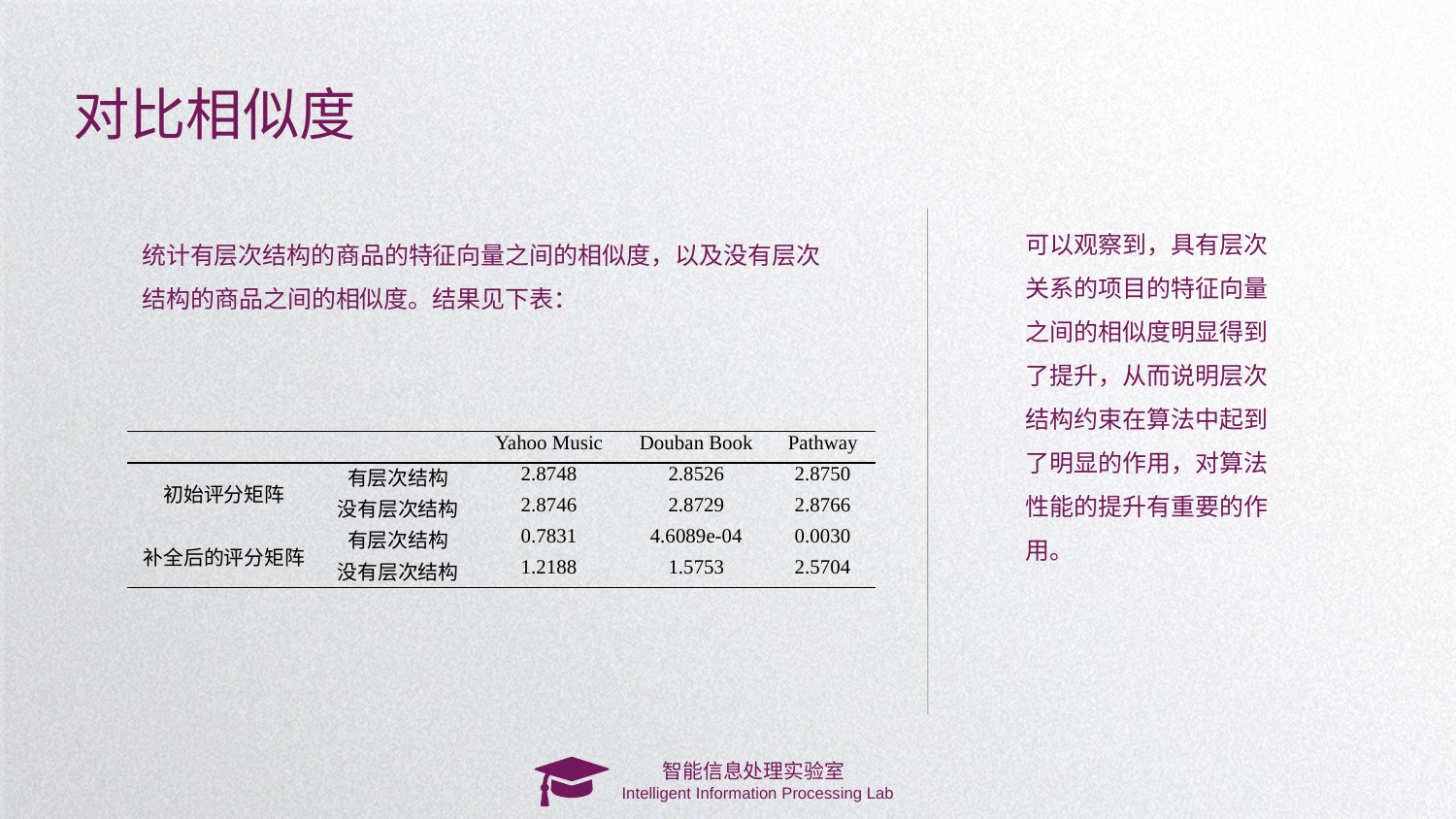

15
对比相似度

可以观察到，具有层次关系的项目的特征向量之间的相似度明显得到了提升，从而说明层次结构约束在算法中起到了明显的作用，对算法性能的提升有重要的作用。
统计有层次结构的商品的特征向量之间的相似度，以及没有层次结构的商品之间的相似度。结果见下表：
|  |  | Yahoo Music | Douban Book | Pathway |
| --- | --- | --- | --- | --- |
| 初始评分矩阵 | 有层次结构 | 2.8748 | 2.8526 | 2.8750 |
|  | 没有层次结构 | 2.8746 | 2.8729 | 2.8766 |
| 补全后的评分矩阵 | 有层次结构 | 0.7831 | 4.6089e-04 | 0.0030 |
|  | 没有层次结构 | 1.2188 | 1.5753 | 2.5704 |